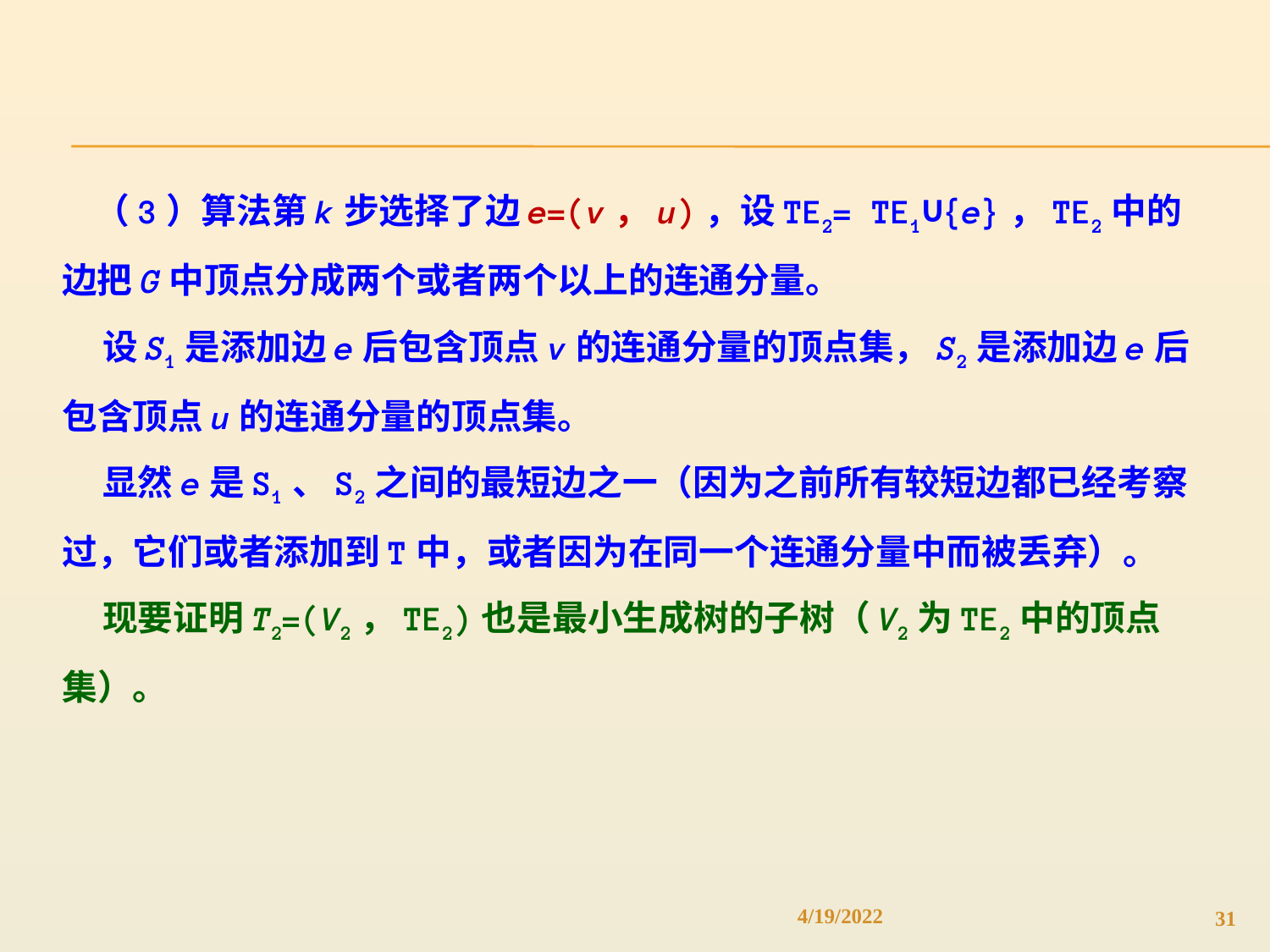

（3）算法第k步选择了边e=(v，u)，设TE2= TE1∪{e}，TE2中的边把G中顶点分成两个或者两个以上的连通分量。
    设S1是添加边e后包含顶点v的连通分量的顶点集，S2是添加边e后包含顶点u的连通分量的顶点集。
    显然e是S1、S2之间的最短边之一（因为之前所有较短边都已经考察过，它们或者添加到T中，或者因为在同一个连通分量中而被丢弃）。
    现要证明T2=(V2，TE2)也是最小生成树的子树（V2为TE2中的顶点集）。
4/19/2022
31